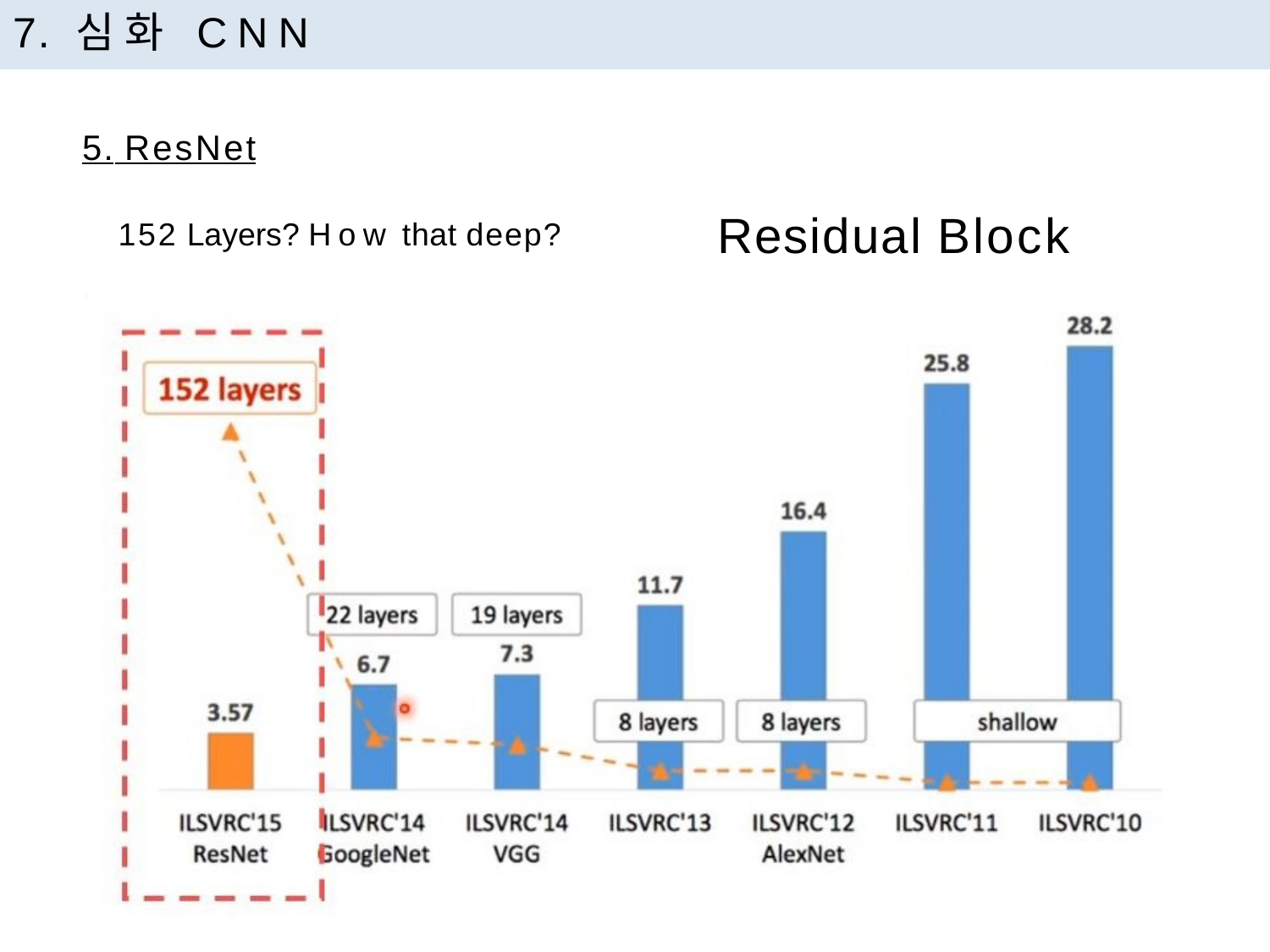

# 7. 심화 CNN
5. ResNet
Residual Block
152 Layers? How that deep?